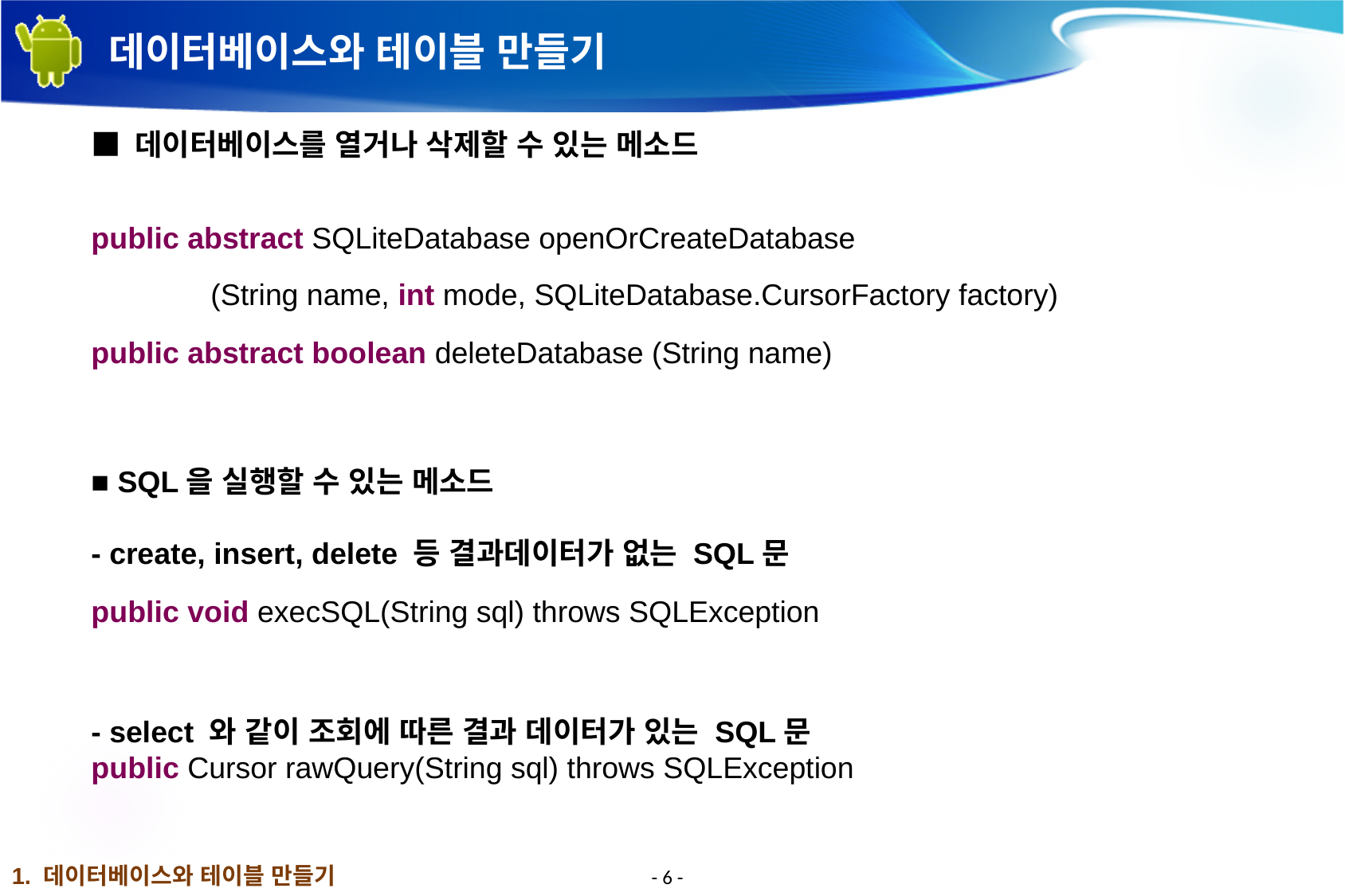

# 데이터베이스와 테이블 만들기
■ 데이터베이스를 열거나 삭제할 수 있는 메소드

public abstract SQLiteDatabase openOrCreateDatabase
	(String name, int mode, SQLiteDatabase.CursorFactory factory)
public abstract boolean deleteDatabase (String name)

■ SQL을 실행할 수 있는 메소드

- create, insert, delete 등 결과데이터가 없는 SQL문
public void execSQL(String sql) throws SQLException

- select 와 같이 조회에 따른 결과 데이터가 있는 SQL문
public Cursor rawQuery(String sql) throws SQLException

1. 데이터베이스와 테이블 만들기